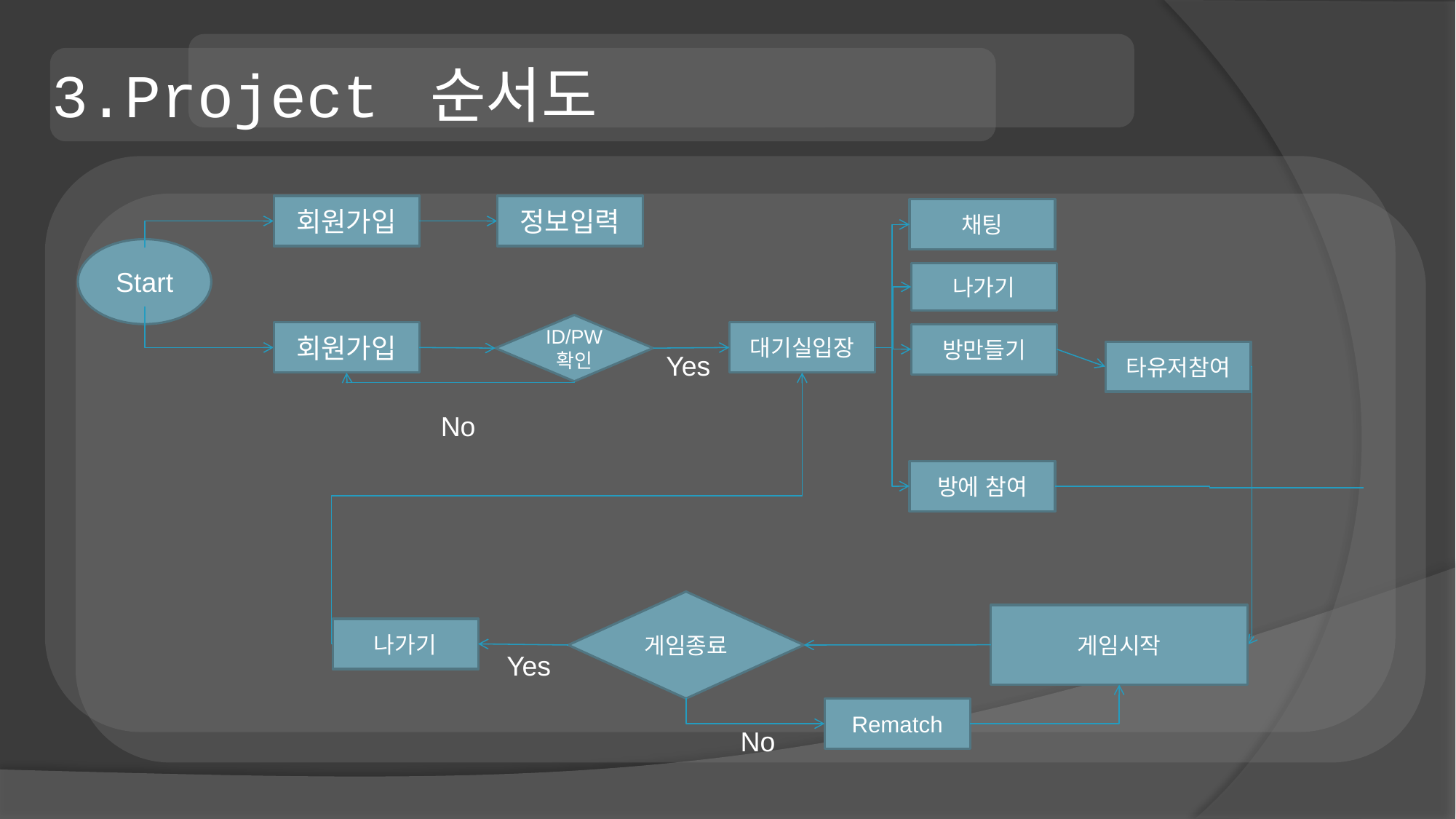

3.Project 순서도

회원가입
정보입력
채팅
Start
나가기
ID/PW
확인
회원가입
대기실입장
방만들기
타유저참여
Yes
No
방에 참여
게임종료
게임시작
나가기
Yes
Rematch
No